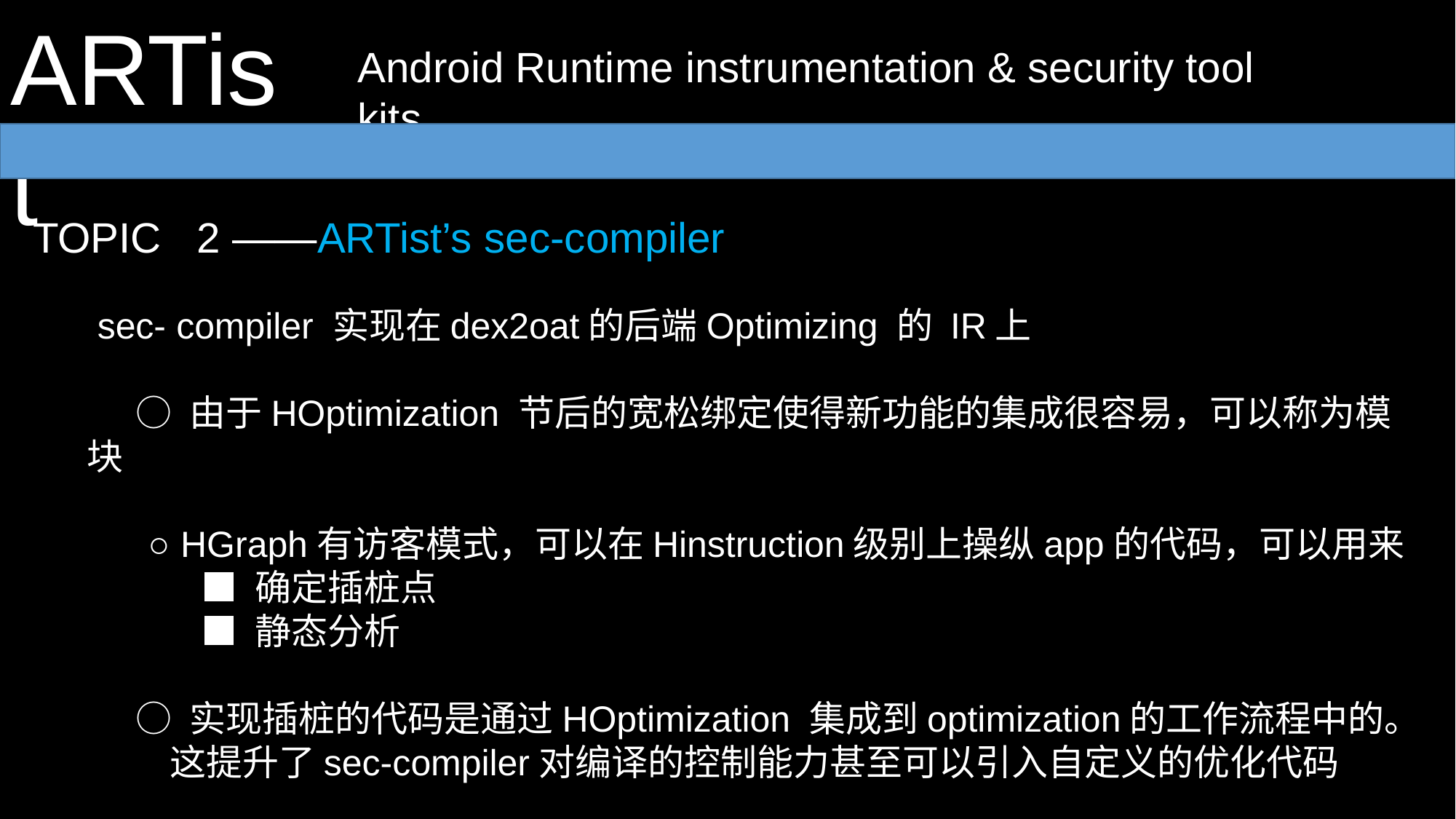

ARTist

Android Runtime instrumentation & security tool kits

TOPIC   2 ——ARTist’s sec-compiler
 sec- compiler 实现在dex2oat的后端Optimizing 的 IR上

      ○ 由于HOptimization 节后的宽松绑定使得新功能的集成很容易，可以称为模块

      ○ HGraph有访客模式，可以在Hinstruction级别上操纵app的代码，可以用来
              ■ 确定插桩点
              ■ 静态分析

      ○ 实现插桩的代码是通过HOptimization 集成到optimization的工作流程中的。
         这提升了sec-compiler对编译的控制能力甚至可以引入自定义的优化代码